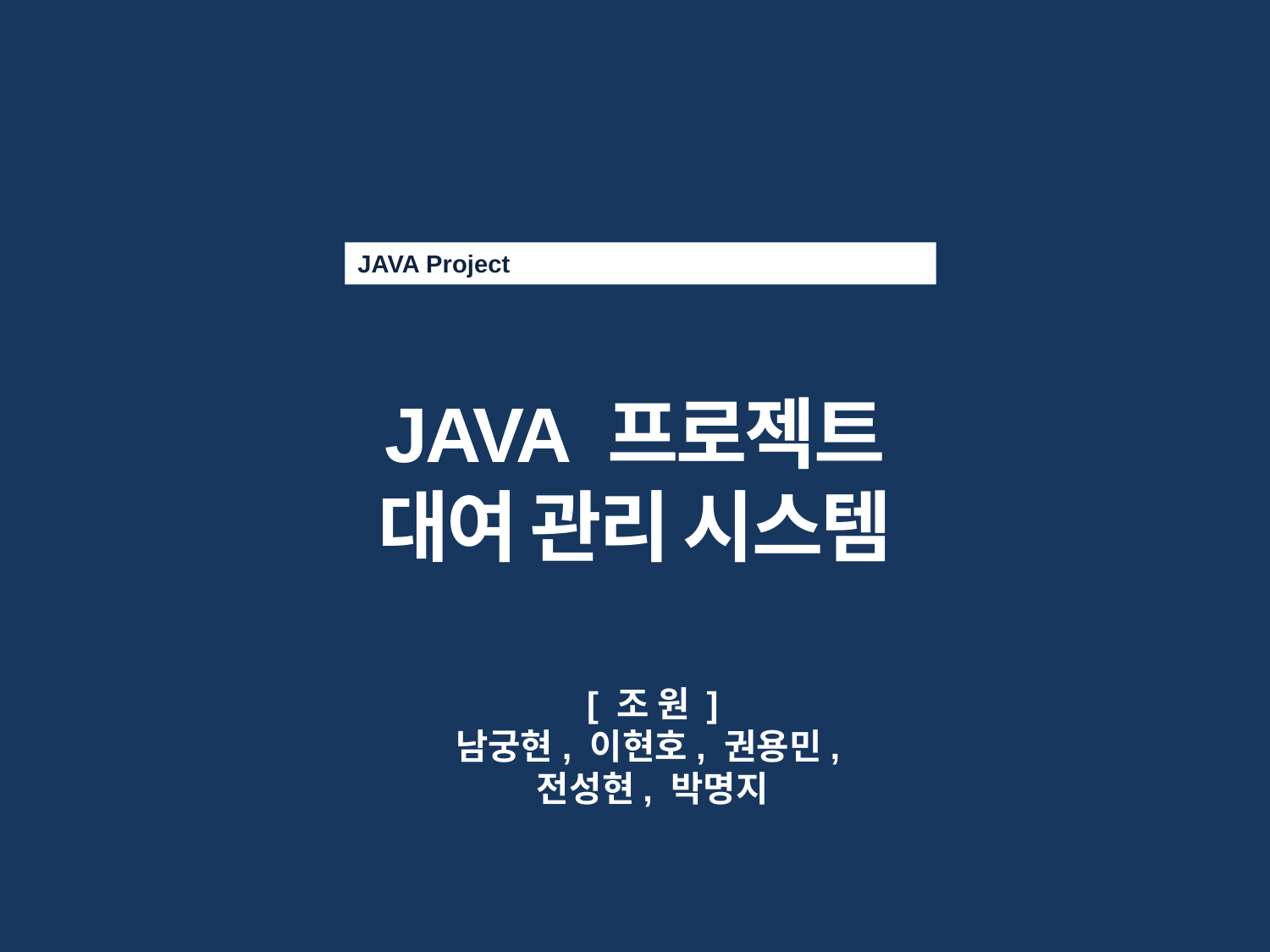

JAVA Project
JAVA 프로젝트
대여 관리 시스템
[ 조 원 ]
남궁현, 이현호, 권용민,
전성현, 박명지